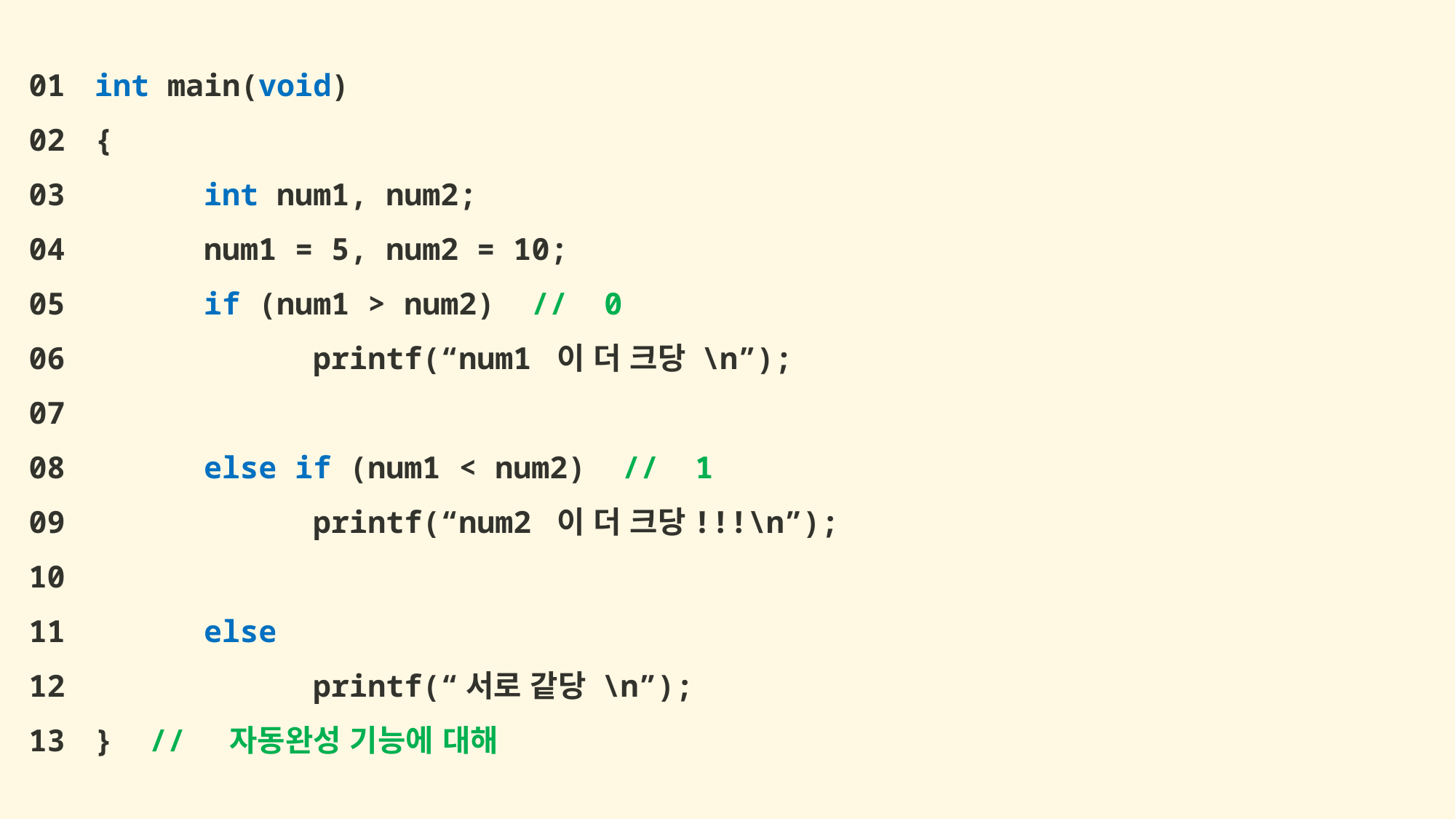

01
02
03
04
05
06
07
08
09
10
11
12
13
int main(void)
{
	int num1, num2;
	num1 = 5, num2 = 10;
	if (num1 > num2)  //  0
		printf(“num1 이 더 크당 \n”);

	else if (num1 < num2)  //  1
		printf(“num2 이 더 크당!!!\n”);

	else
		printf(“서로 같당 \n”);
}  //  자동완성 기능에 대해